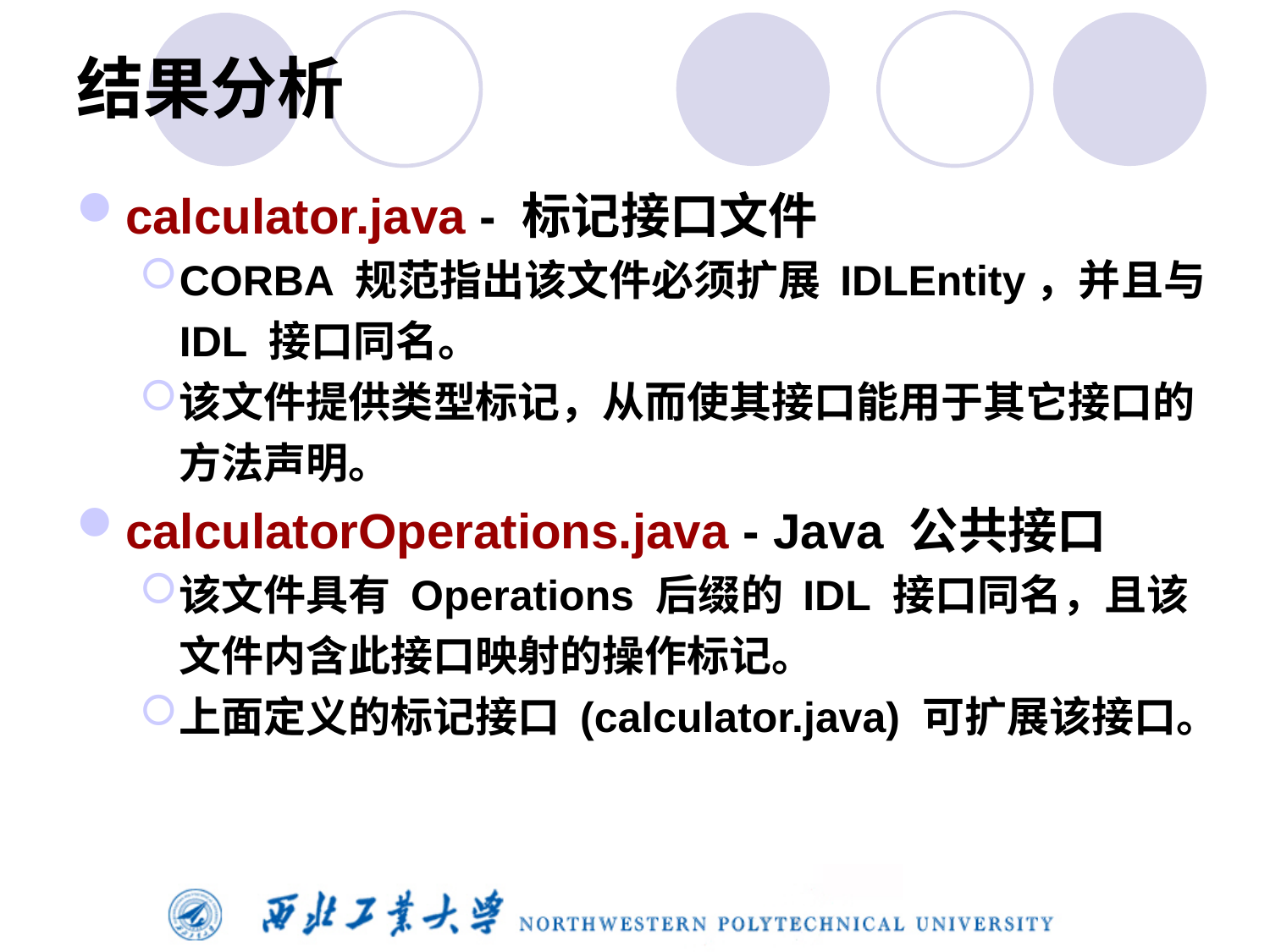

# 结果分析
calculator.java - 标记接口文件
CORBA 规范指出该文件必须扩展 IDLEntity，并且与 IDL 接口同名。
该文件提供类型标记，从而使其接口能用于其它接口的方法声明。
calculatorOperations.java - Java 公共接口
该文件具有 Operations 后缀的 IDL 接口同名，且该文件内含此接口映射的操作标记。
上面定义的标记接口 (calculator.java) 可扩展该接口。